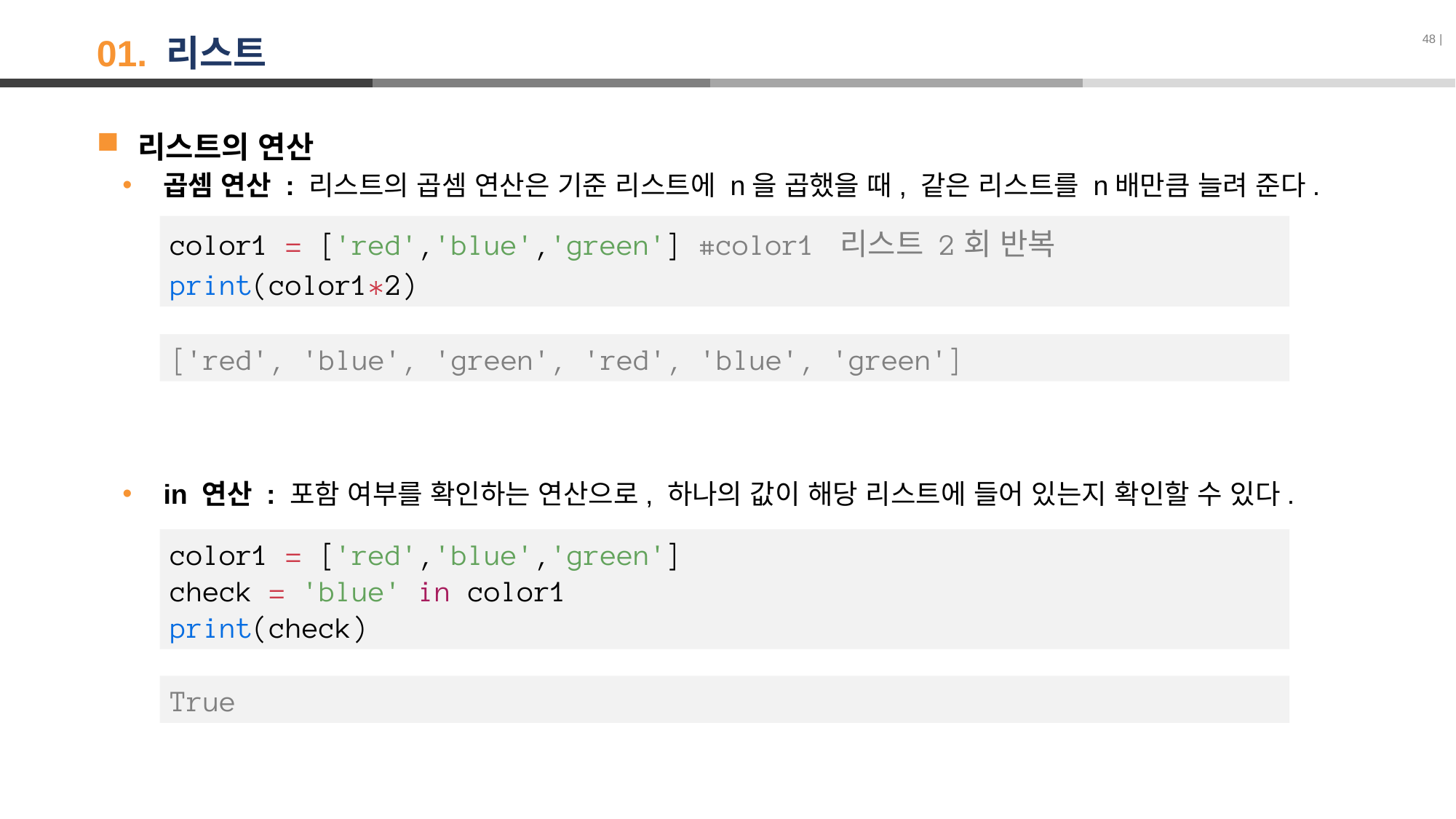

48 |
# 01. 리스트
리스트의 연산
곱셈 연산 : 리스트의 곱셈 연산은 기준 리스트에 n을 곱했을 때, 같은 리스트를 n배만큼 늘려 준다.
color1 = ['red','blue','green'] #color1 리스트 2회 반복
print(color1*2)
['red', 'blue', 'green', 'red', 'blue', 'green']
in 연산 : 포함 여부를 확인하는 연산으로, 하나의 값이 해당 리스트에 들어 있는지 확인할 수 있다.
color1 = ['red','blue','green']
check = 'blue' in color1
print(check)
True